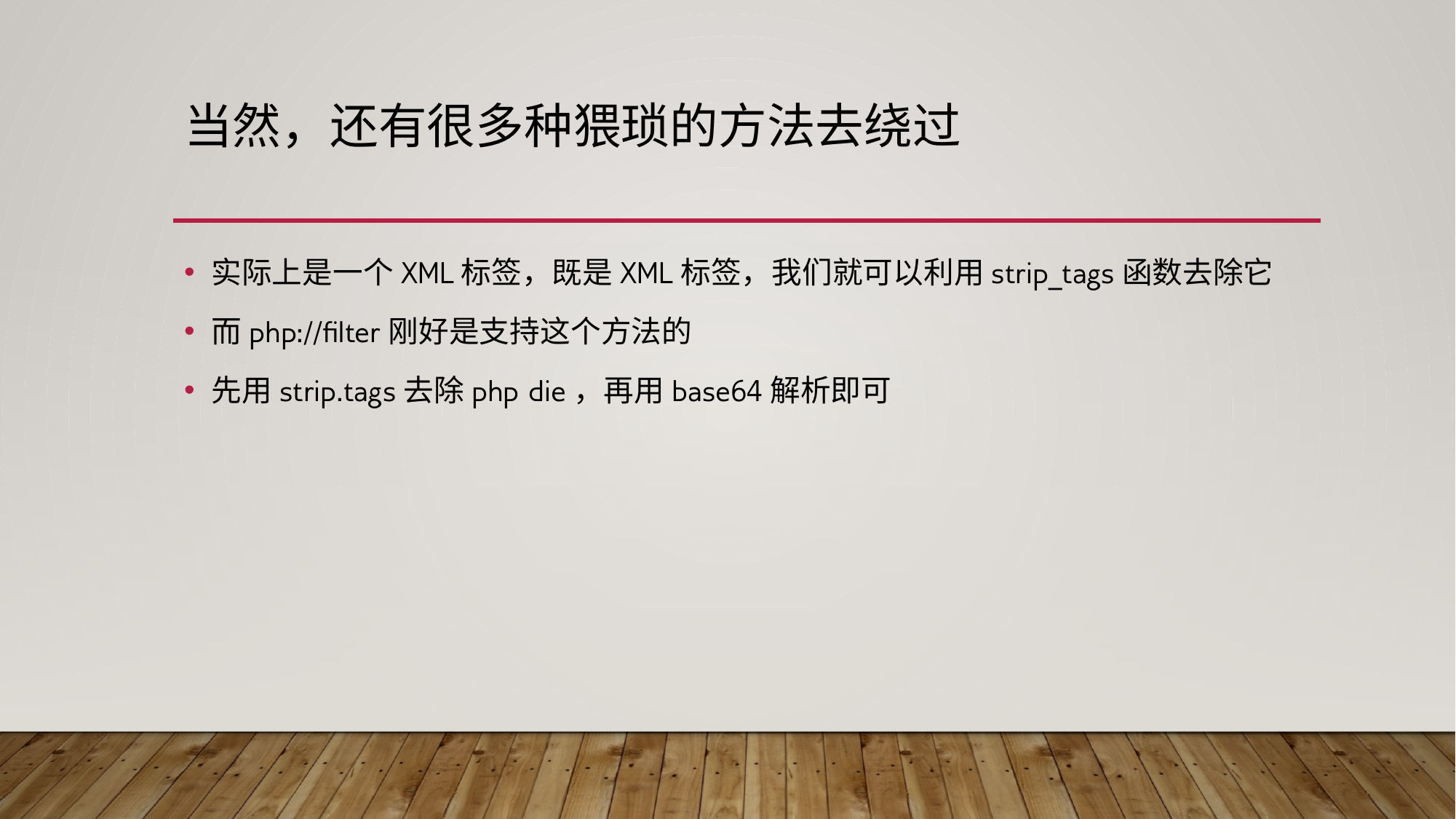

# 当然，还有很多种猥琐的方法去绕过
实际上是一个XML标签，既是XML标签，我们就可以利用strip_tags函数去除它
而php://filter刚好是支持这个方法的
先用strip.tags去除php die，再用base64解析即可